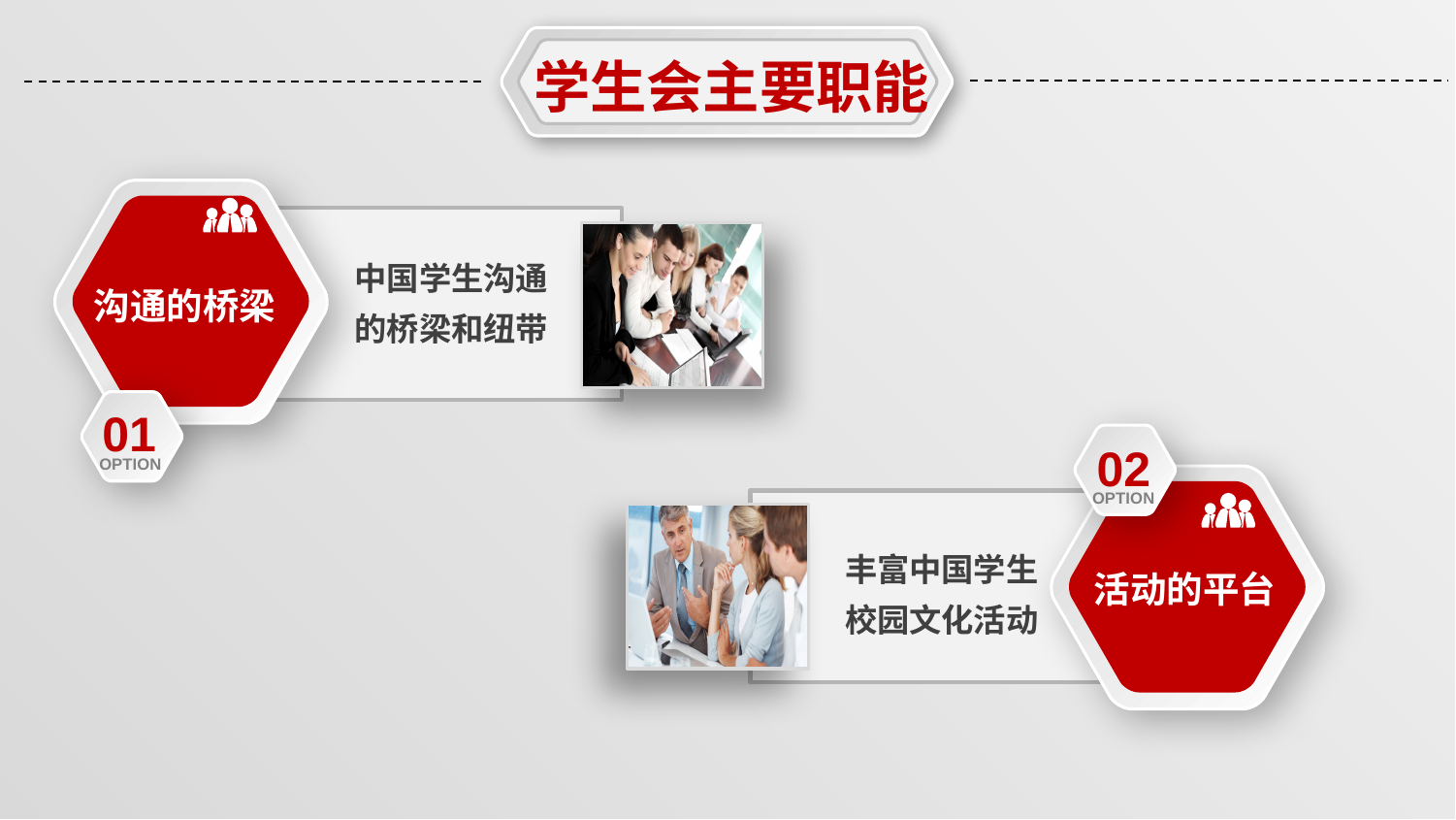

学生会主要职能

沟通的桥梁

中国学生沟通的桥梁和纽带

01
OPTION

02
OPTION

活动的平台

丰富中国学生校园文化活动